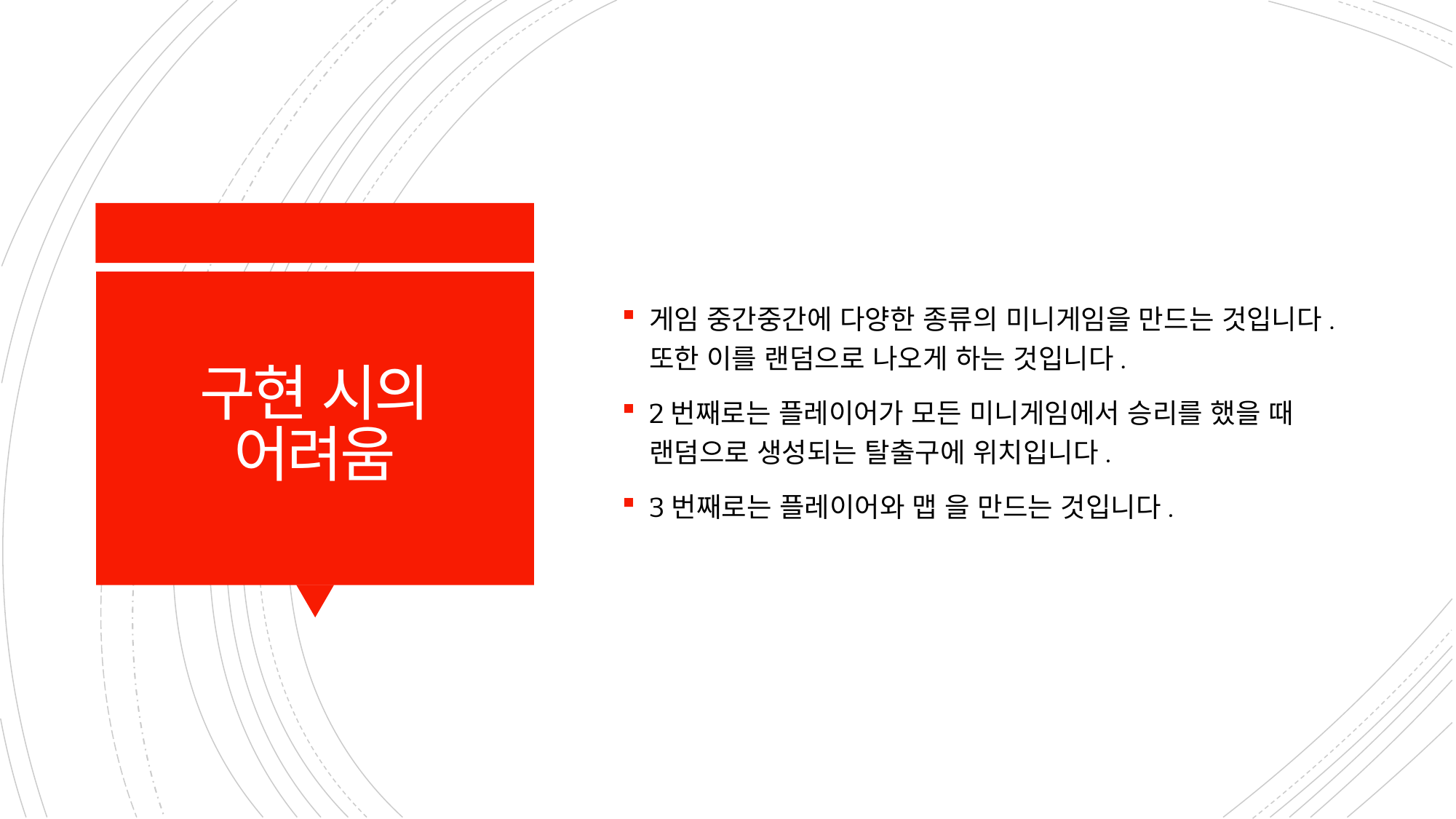

게임 중간중간에 다양한 종류의 미니게임을 만드는 것입니다.  또한 이를 랜덤으로 나오게 하는 것입니다.
2번째로는 플레이어가 모든 미니게임에서 승리를 했을 때 랜덤으로 생성되는 탈출구에 위치입니다.
3번째로는 플레이어와 맵 을 만드는 것입니다.
# 구현 시의 어려움